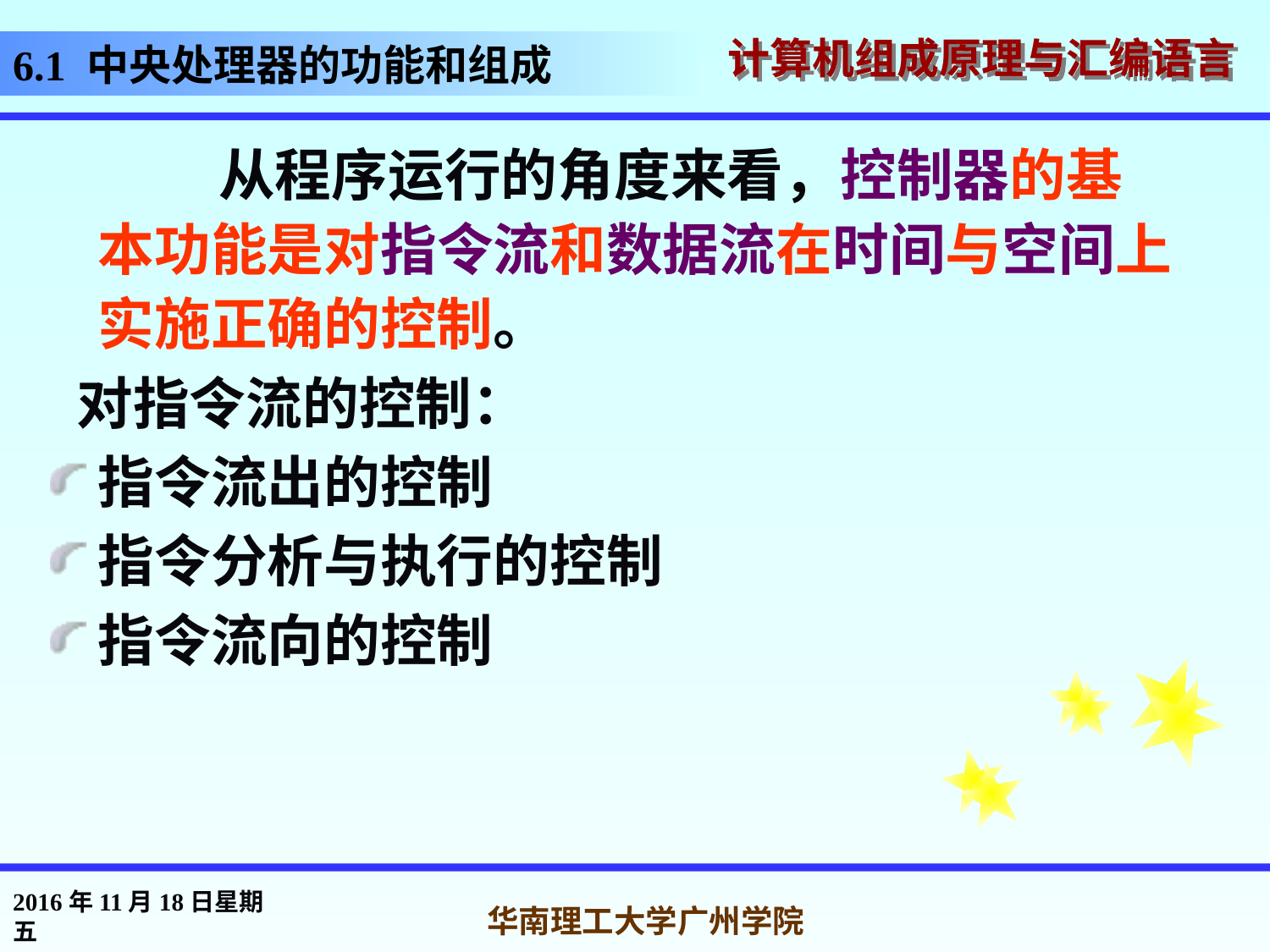

# 6.1 中央处理器的功能和组成
            从程序运行的角度来看，控制器的基本功能是对指令流和数据流在时间与空间上实施正确的控制。
 对指令流的控制：
指令流出的控制
指令分析与执行的控制
指令流向的控制
2016年11月18日星期五
华南理工大学广州学院